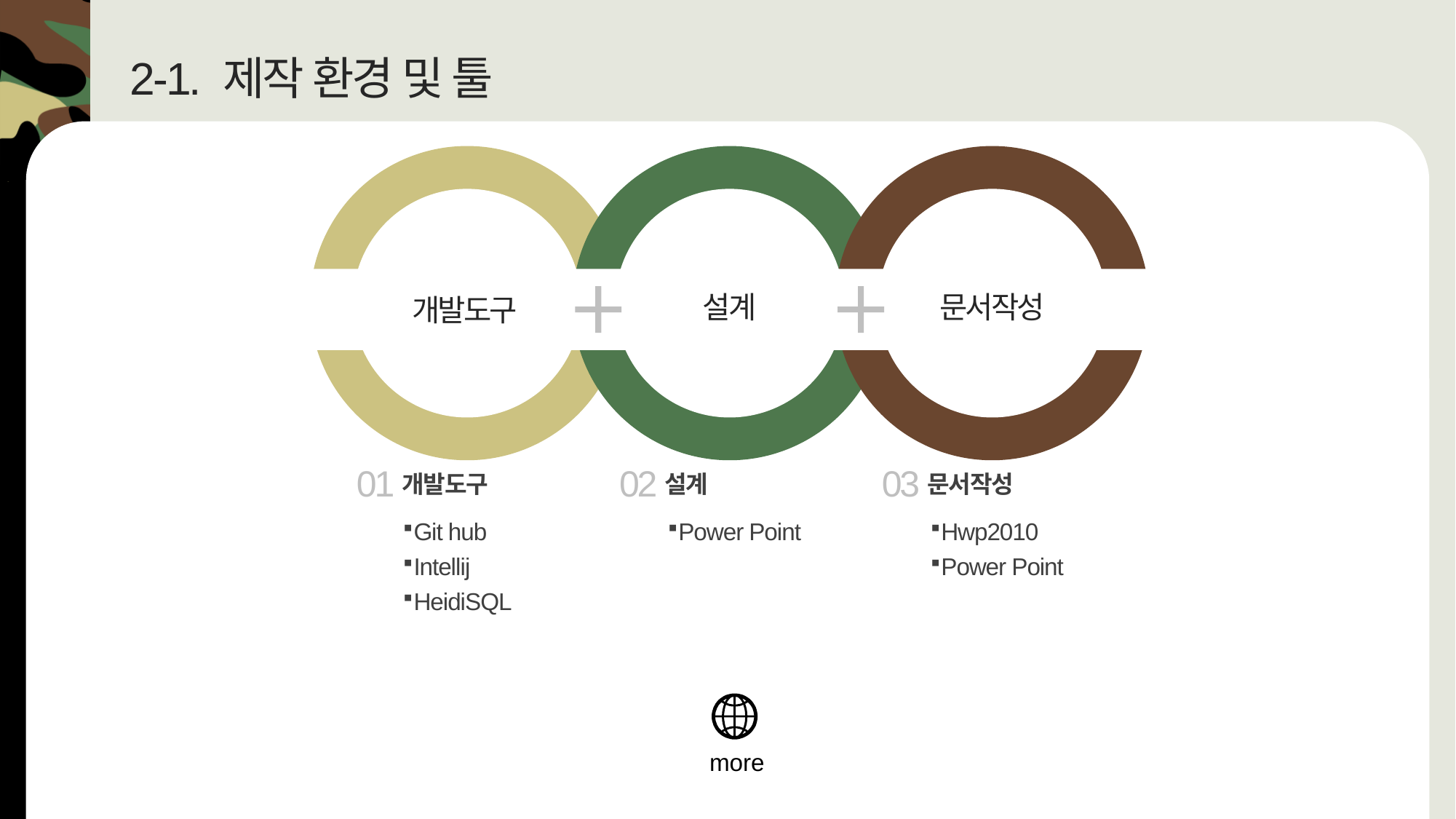

2-1. 제작 환경 및 툴

설계
문서작성
개발도구
01
개발도구
Git hub
Intellij
HeidiSQL
02
설계
Power Point
03
문서작성
Hwp2010
Power Point

more